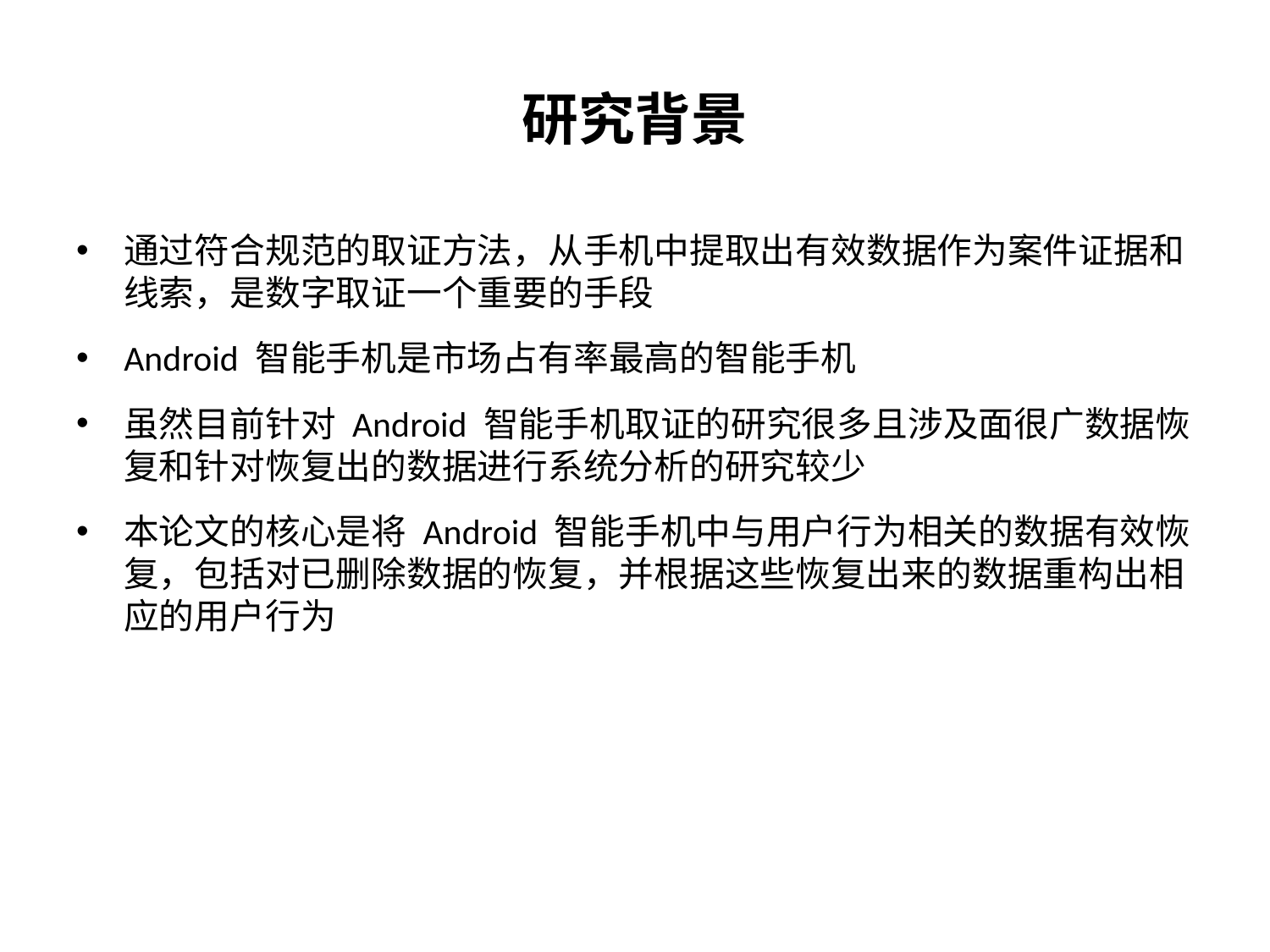

# 研究背景
通过符合规范的取证方法，从手机中提取出有效数据作为案件证据和线索，是数字取证一个重要的手段
Android 智能手机是市场占有率最高的智能手机
虽然目前针对 Android 智能手机取证的研究很多且涉及面很广数据恢复和针对恢复出的数据进行系统分析的研究较少
本论文的核心是将 Android 智能手机中与用户行为相关的数据有效恢复，包括对已删除数据的恢复，并根据这些恢复出来的数据重构出相应的用户行为